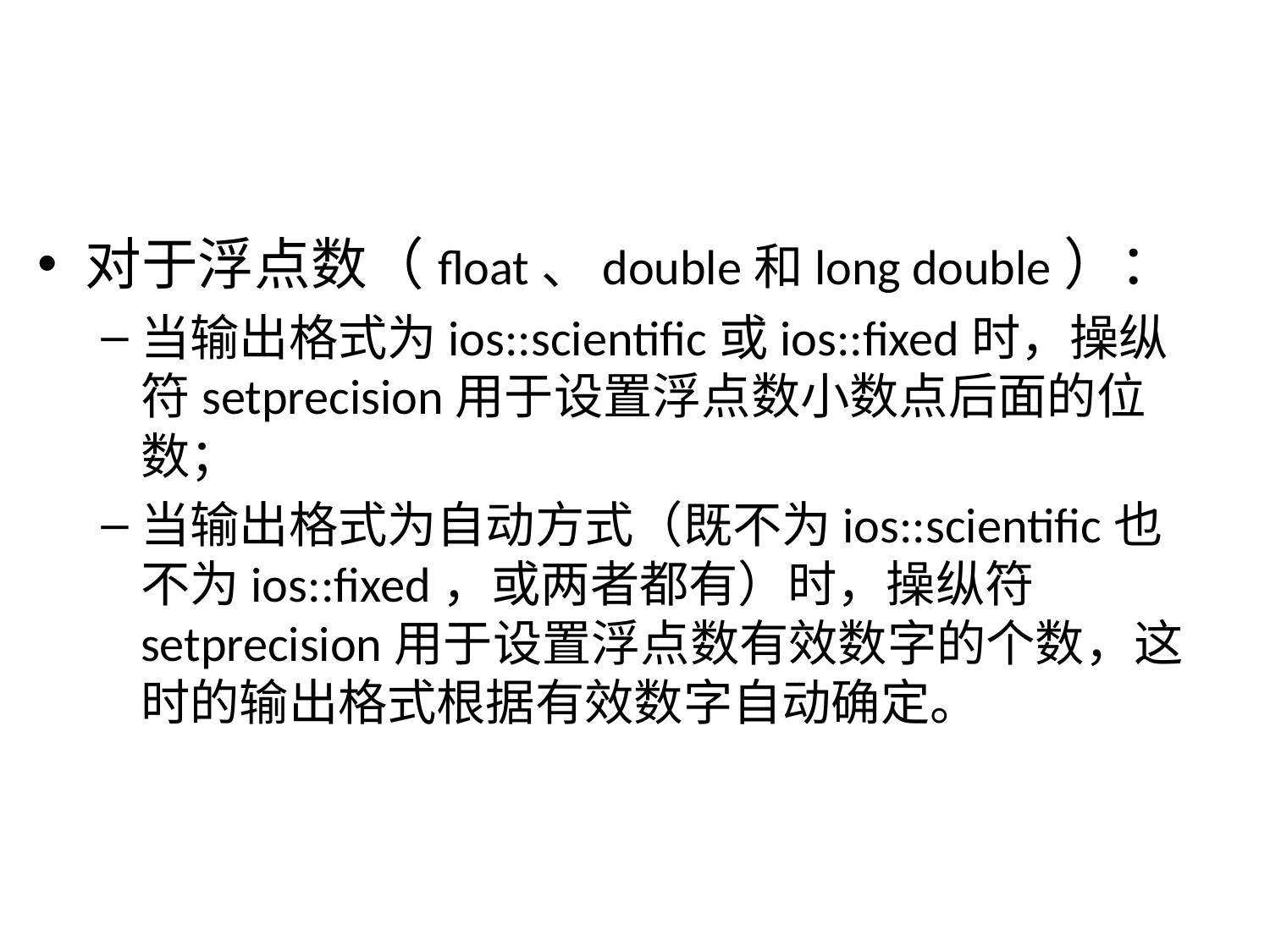

#
对于浮点数（float、double和long double）：
当输出格式为ios::scientific或ios::fixed时，操纵符setprecision用于设置浮点数小数点后面的位数；
当输出格式为自动方式（既不为ios::scientific也不为ios::fixed，或两者都有）时，操纵符setprecision用于设置浮点数有效数字的个数，这时的输出格式根据有效数字自动确定。